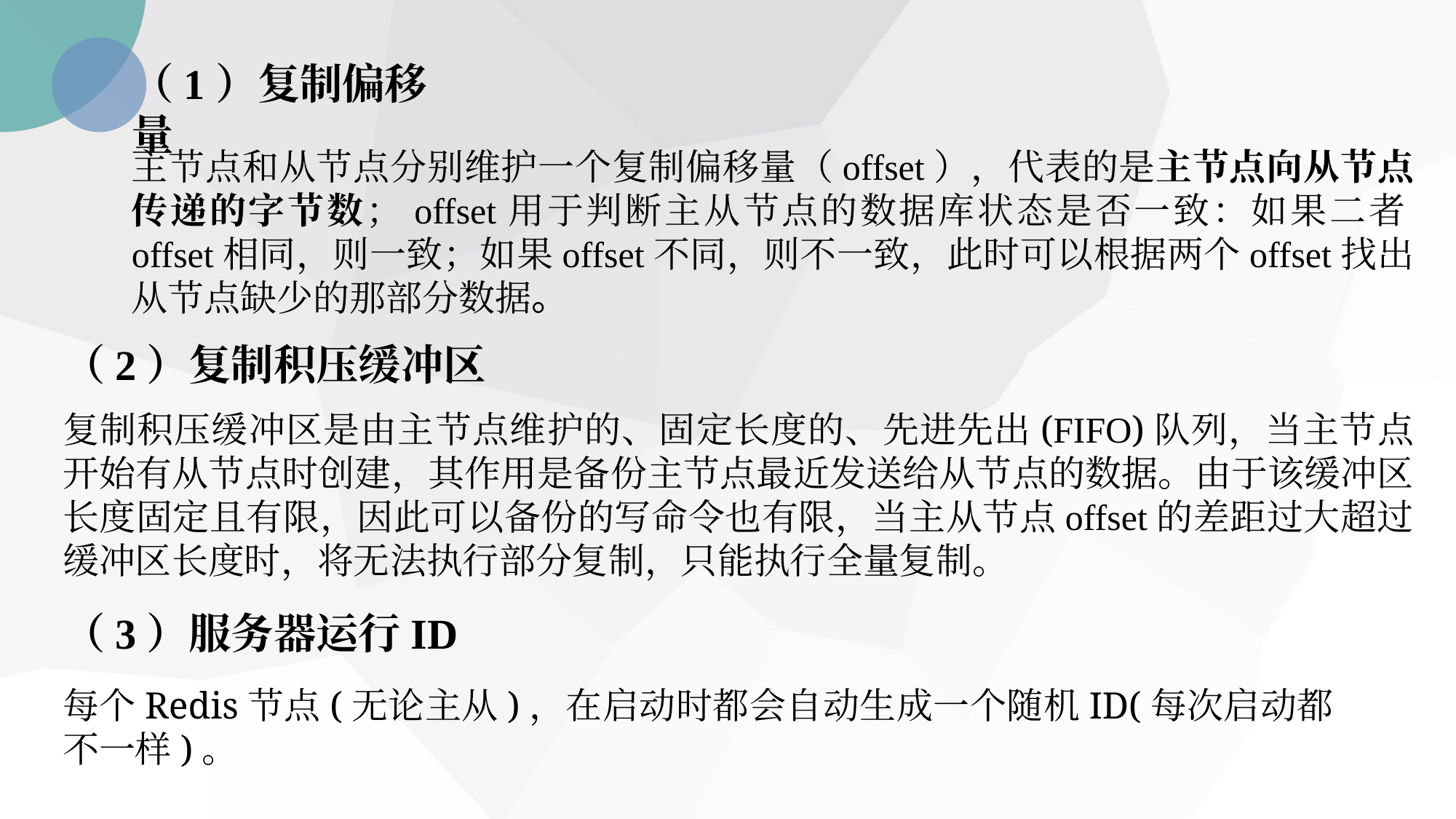

（1）复制偏移量
主节点和从节点分别维护一个复制偏移量（offset），代表的是主节点向从节点传递的字节数；offset用于判断主从节点的数据库状态是否一致：如果二者offset相同，则一致；如果offset不同，则不一致，此时可以根据两个offset找出从节点缺少的那部分数据。
（2）复制积压缓冲区
复制积压缓冲区是由主节点维护的、固定长度的、先进先出(FIFO)队列，当主节点开始有从节点时创建，其作用是备份主节点最近发送给从节点的数据。由于该缓冲区长度固定且有限，因此可以备份的写命令也有限，当主从节点offset的差距过大超过缓冲区长度时，将无法执行部分复制，只能执行全量复制。
（3）服务器运行ID
每个Redis节点(无论主从)，在启动时都会自动生成一个随机ID(每次启动都不一样)。